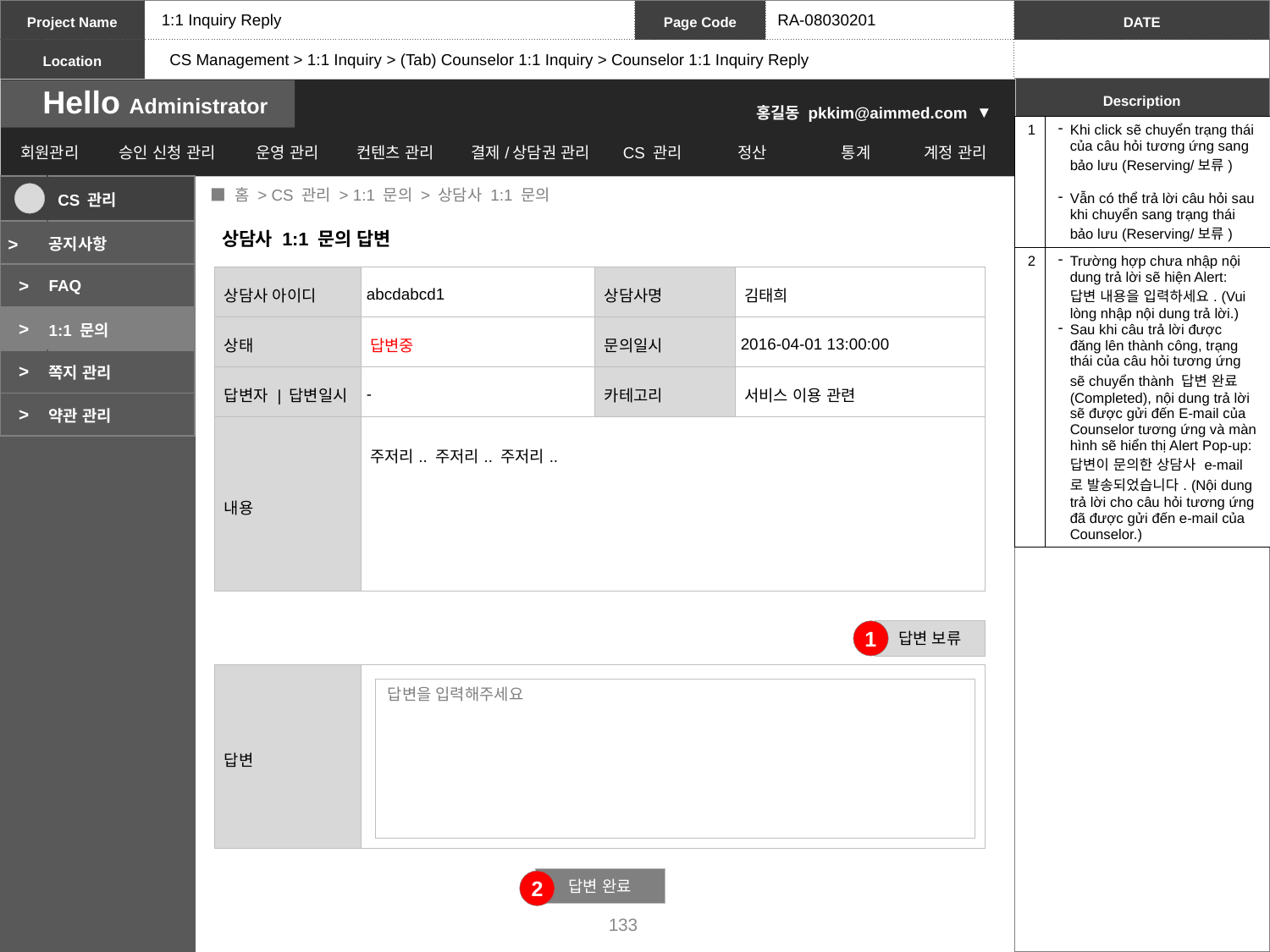

1:1 Inquiry Reply
RA-08030201
CS Management > 1:1 Inquiry > (Tab) Counselor 1:1 Inquiry > Counselor 1:1 Inquiry Reply
| 1 | Khi click sẽ chuyển trạng thái của câu hỏi tương ứng sang bảo lưu (Reserving/보류)( và di chuyển về list Vẫn có thể trả lời câu hỏi sau khi chuyển sang trạng thái bảo lưu (Reserving/보류) |
| --- | --- |
| 2 | Trường hợp chưa nhập nội dung trả lời sẽ hiện Alert: 답변 내용을 입력하세요. (Vui lòng nhập nội dung trả lời.) Sau khi câu trả lời được đăng lên thành công, trạng thái của câu hỏi tương ứng sẽ chuyển thành 답변 완료 (Completed), nội dung trả lời sẽ được gửi đến E-mail của Counselor tương ứng và màn hình sẽ hiển thị Alert Pop-up: 답변이 문의한 상담사 e-mail로 발송되었습니다. (Nội dung trả lời cho câu hỏi tương ứng đã được gửi đến e-mail của Counselor.) |
   ■ 홈 > CS 관리 > 1:1 문의 > 상담사 1:1 문의

|  | CS 관리 |
| --- | --- |
| > | 공지사항 |
| > | FAQ |
| > | 1:1 문의 |
| > | 쪽지 관리 |
| > | 약관 관리 |

상담사 1:1 문의 답변
| 상담사 아이디 | abcdabcd1 | 상담사명 | 김태희 |
| --- | --- | --- | --- |
| 상태 | 답변중 | 문의일시 | 2016-04-01 13:00:00 |
| 답변자 | 답변일시 | - | 카테고리 | 서비스 이용 관련 |
| 내용 | 주저리.. 주저리.. 주저리.. |  |  |
1
답변 보류
| 답변 |  |
| --- | --- |
답변을 입력해주세요
답변 완료
2
133